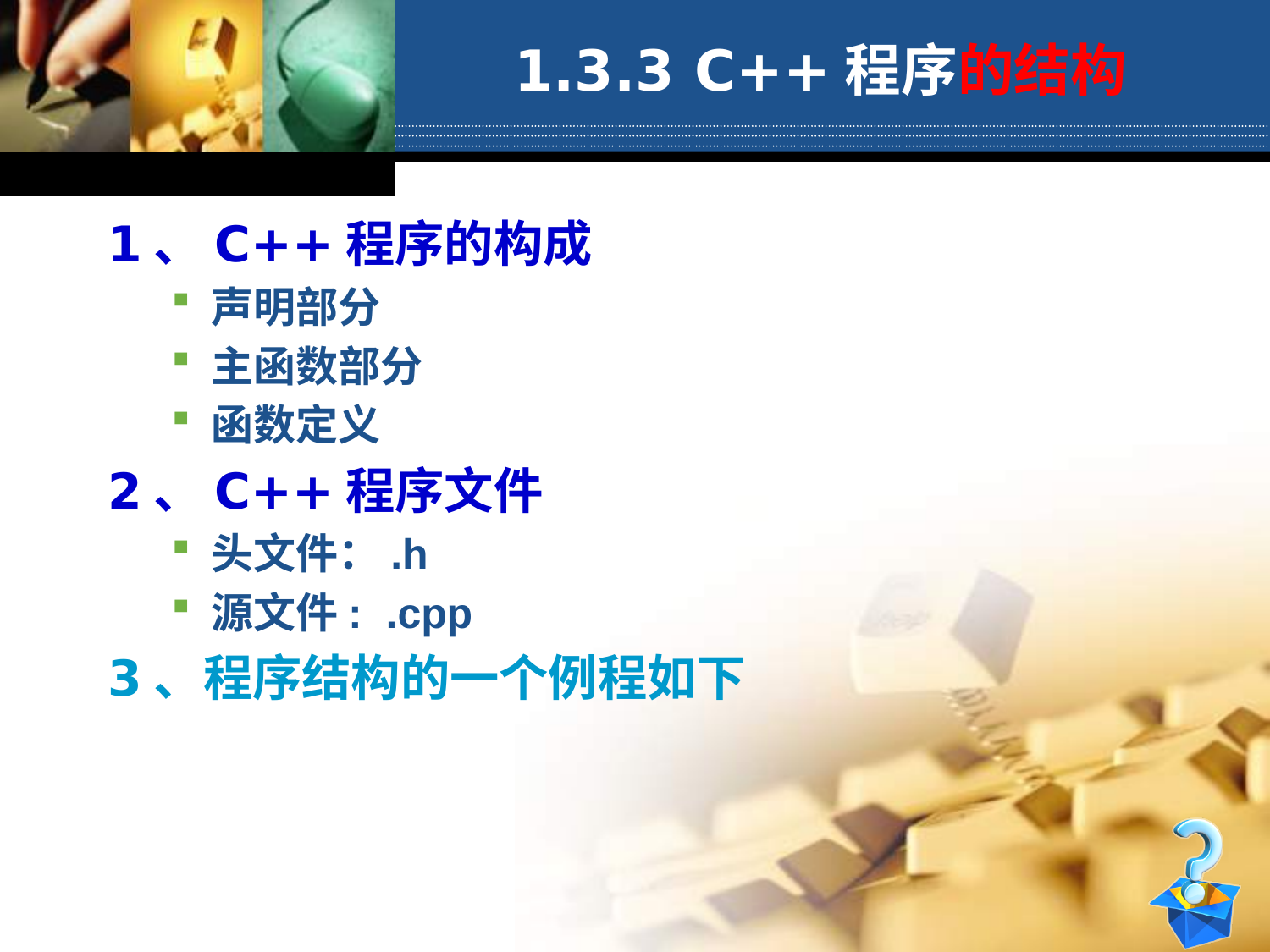

1.3.3 C++程序的结构
1、C++程序的构成
声明部分
主函数部分
函数定义
2、C++程序文件
头文件：.h
源文件:  .cpp
3、程序结构的一个例程如下